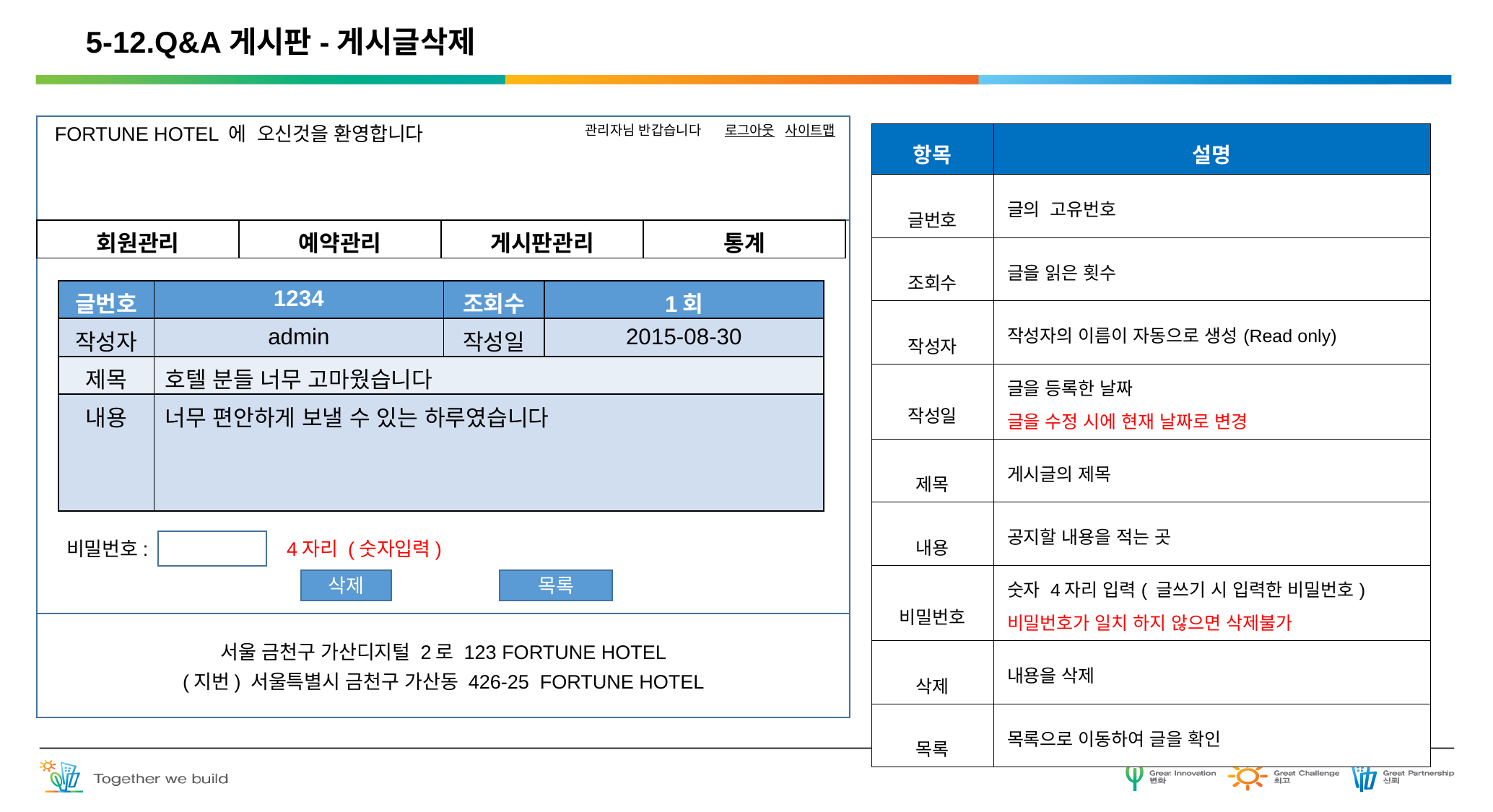

# 5-12.Q&A게시판-게시글삭제
FORTUNE HOTEL 에  오신것을 환영합니다

관리자님 반갑습니다
로그아웃
사이트맵

| 항목 | 설명 |
| --- | --- |
| 글번호 | 글의 고유번호 |
| 조회수 | 글을 읽은 횟수 |
| 작성자 | 작성자의 이름이 자동으로 생성(Read only) |
| 작성일 | 글을 등록한 날짜 글을 수정 시에 현재 날짜로 변경 |
| 제목 | 게시글의 제목 |
| 내용 | 공지할 내용을 적는 곳 |
| 비밀번호 | 숫자 4자리 입력( 글쓰기 시 입력한 비밀번호) 비밀번호가 일치 하지 않으면 삭제불가 |
| 삭제 | 내용을 삭제 |
| 목록 | 목록으로 이동하여 글을 확인 |
| 회원관리 | 예약관리 | 게시판관리 | 통계 |
| --- | --- | --- | --- |
| 글번호 | 1234 | 조회수 | 1회 |
| --- | --- | --- | --- |
| 작성자 | admin | 작성일 | 2015-08-30 |
| 제목 | 호텔 분들 너무 고마웠습니다 |  |  |
| 내용 | 너무 편안하게 보낼 수 있는 하루였습니다 |  |  |
비밀번호:

4자리 (숫자입력)
삭제
목록

서울 금천구 가산디지털 2로 123 FORTUNE HOTEL
(지번) 서울특별시 금천구 가산동 426-25  FORTUNE HOTEL